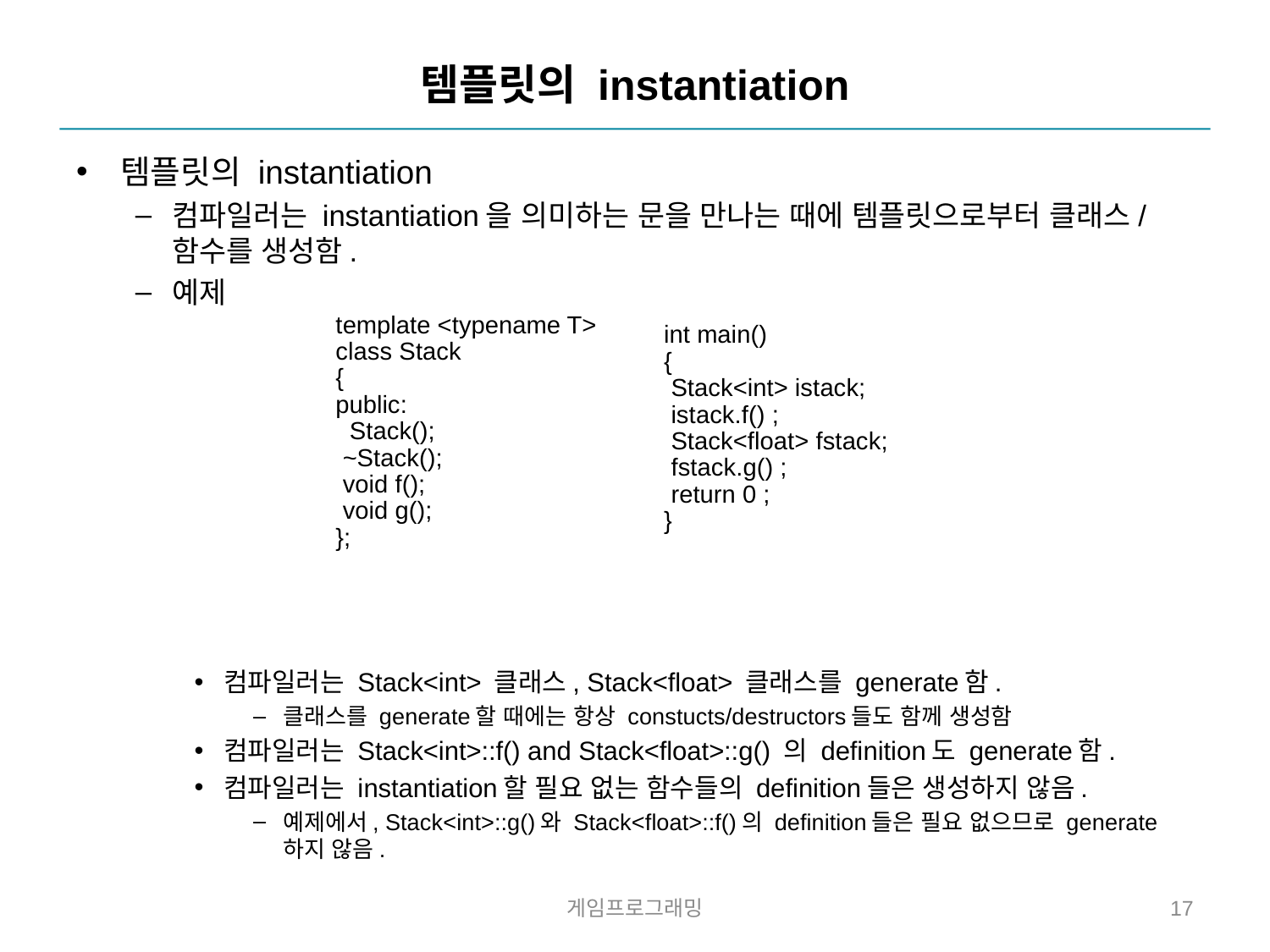

# 템플릿의 instantiation
템플릿의 instantiation
컴파일러는 instantiation을 의미하는 문을 만나는 때에 템플릿으로부터 클래스/함수를 생성함.
예제

컴파일러는 Stack<int> 클래스, Stack<float> 클래스를 generate함.
클래스를 generate할 때에는 항상 constucts/destructors들도 함께 생성함
컴파일러는 Stack<int>::f() and Stack<float>::g() 의 definition도 generate함.
컴파일러는 instantiation할 필요 없는 함수들의 definition들은 생성하지 않음.
예제에서, Stack<int>::g()와 Stack<float>::f()의 definition들은 필요 없으므로 generate하지 않음.
template <typename T>
class Stack
{
public:
  Stack();
 ~Stack();
 void f();
 void g();
};
int main()
{
 Stack<int> istack;
 istack.f() ;
 Stack<float> fstack;
 fstack.g() ;
 return 0 ;
}
게임프로그래밍
17